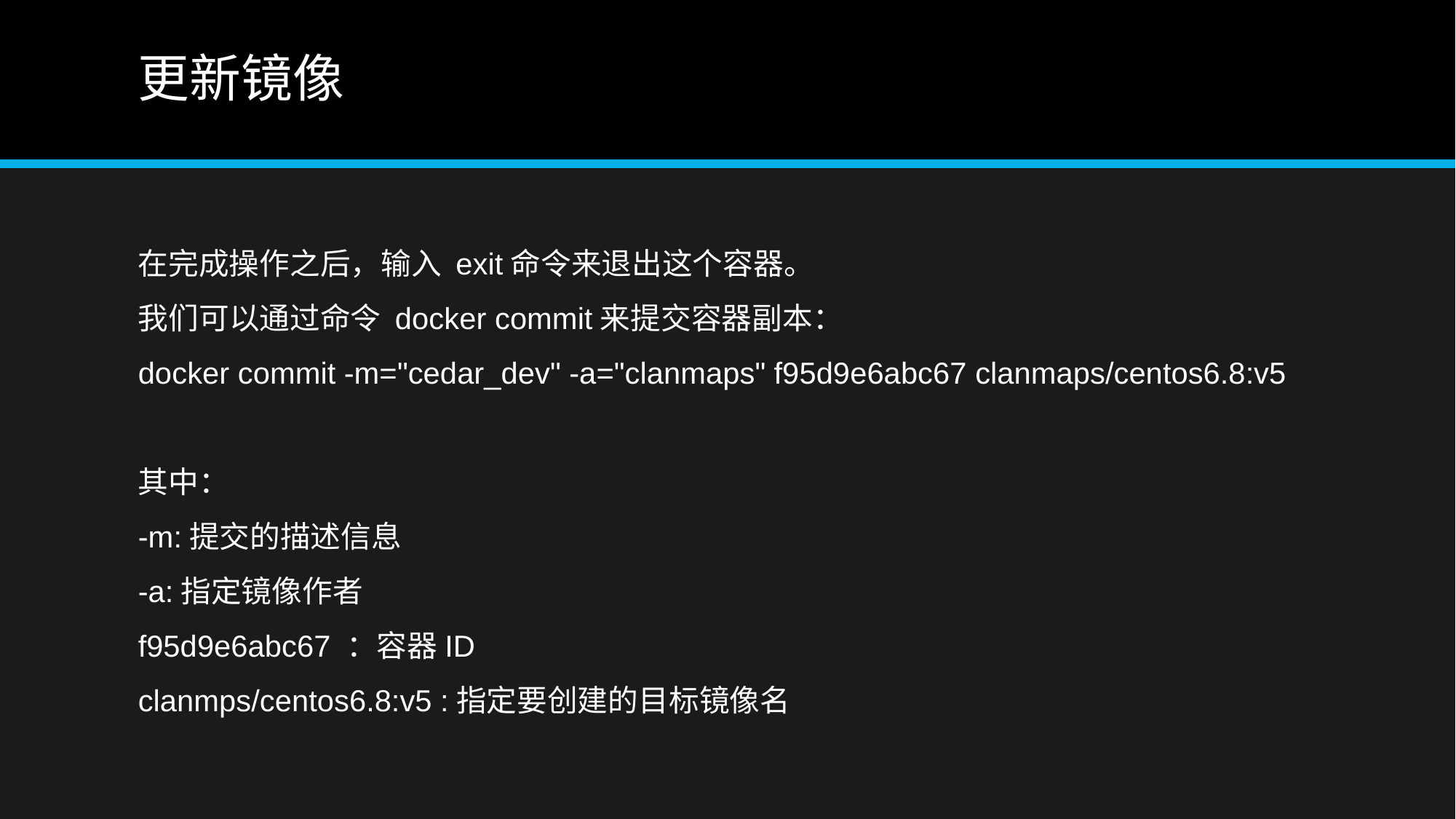

# 更新镜像
在完成操作之后，输入 exit命令来退出这个容器。
我们可以通过命令 docker commit来提交容器副本：
docker commit -m="cedar_dev" -a="clanmaps" f95d9e6abc67 clanmaps/centos6.8:v5

其中：
-m:提交的描述信息
-a:指定镜像作者
f95d9e6abc67 ：容器ID
clanmps/centos6.8:v5 :指定要创建的目标镜像名